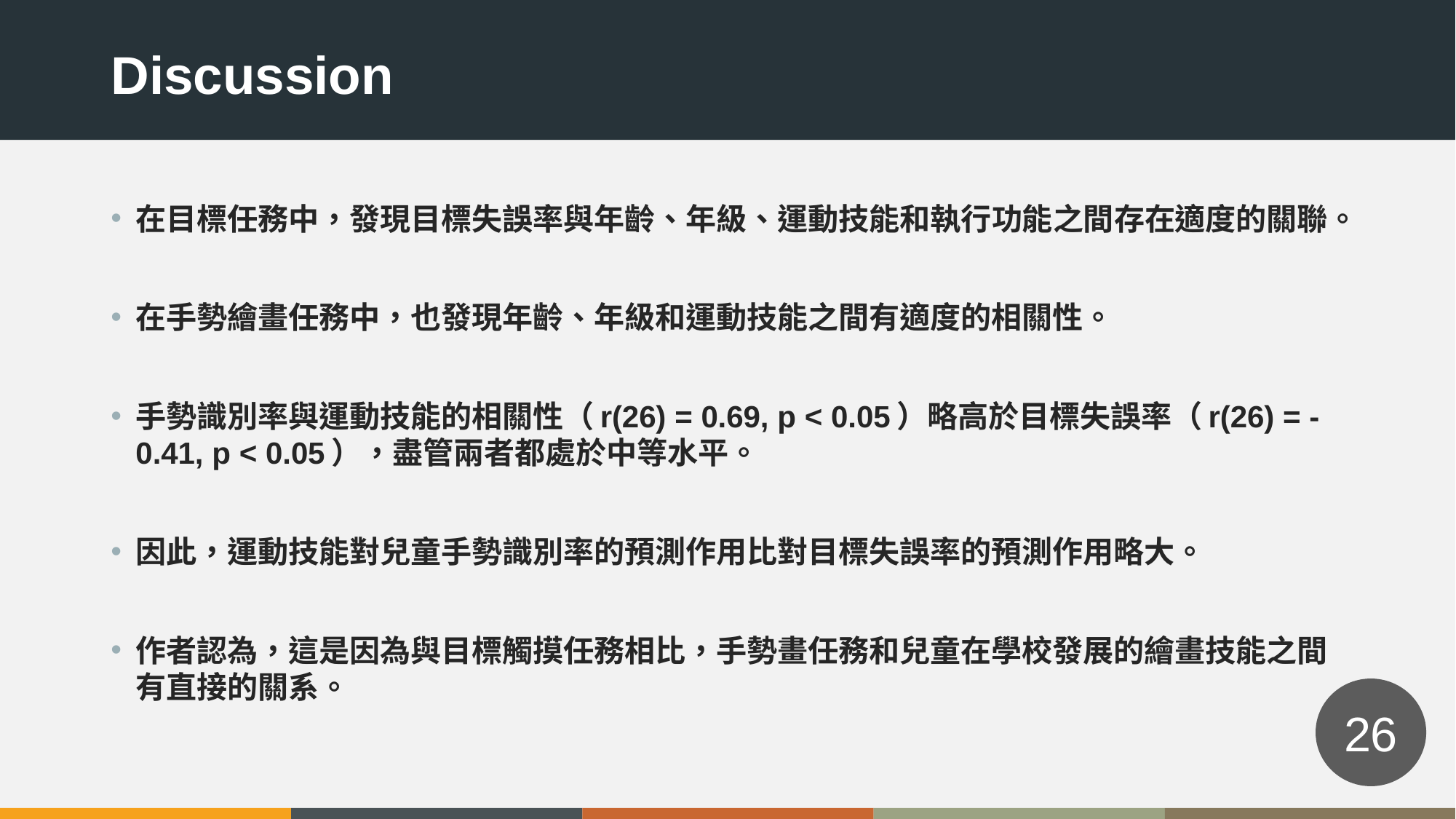

Discussion
在目標任務中，發現目標失誤率與年齡、年級、運動技能和執行功能之間存在適度的關聯。

在手勢繪畫任務中，也發現年齡、年級和運動技能之間有適度的相關性。

手勢識別率與運動技能的相關性（r(26) = 0.69, p < 0.05）略高於目標失誤率（r(26) = -0.41, p < 0.05），盡管兩者都處於中等水平。

因此，運動技能對兒童手勢識別率的預測作用比對目標失誤率的預測作用略大。

作者認為，這是因為與目標觸摸任務相比，手勢畫任務和兒童在學校發展的繪畫技能之間有直接的關系。
26